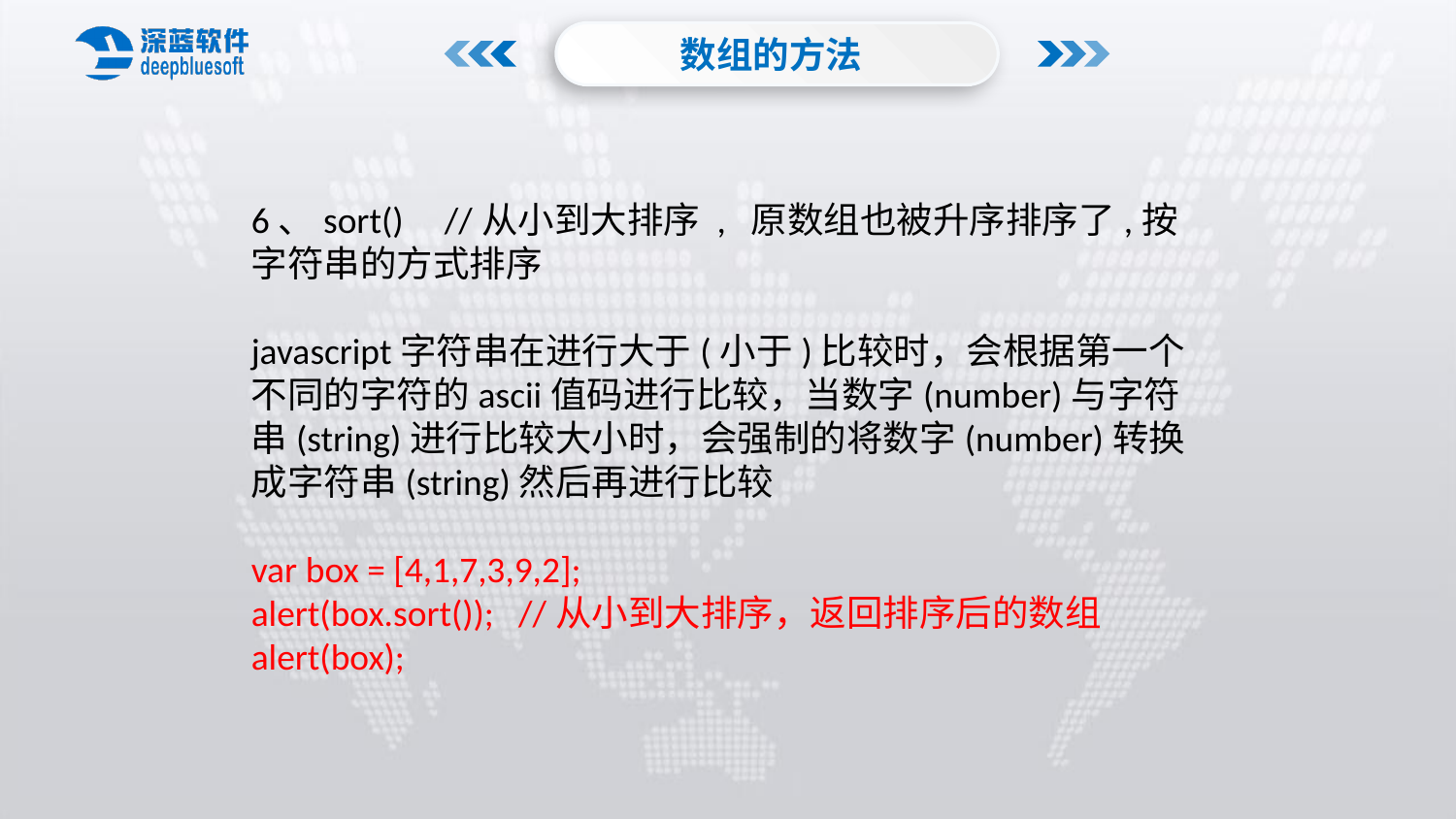

数组的方法

6、sort()     //从小到大排序 ,  原数组也被升序排序了,按字符串的方式排序

javascript字符串在进行大于(小于)比较时，会根据第一个不同的字符的ascii值码进行比较，当数字(number)与字符串(string)进行比较大小时，会强制的将数字(number)转换成字符串(string)然后再进行比较

var box = [4,1,7,3,9,2];
alert(box.sort());   //从小到大排序，返回排序后的数组
alert(box);